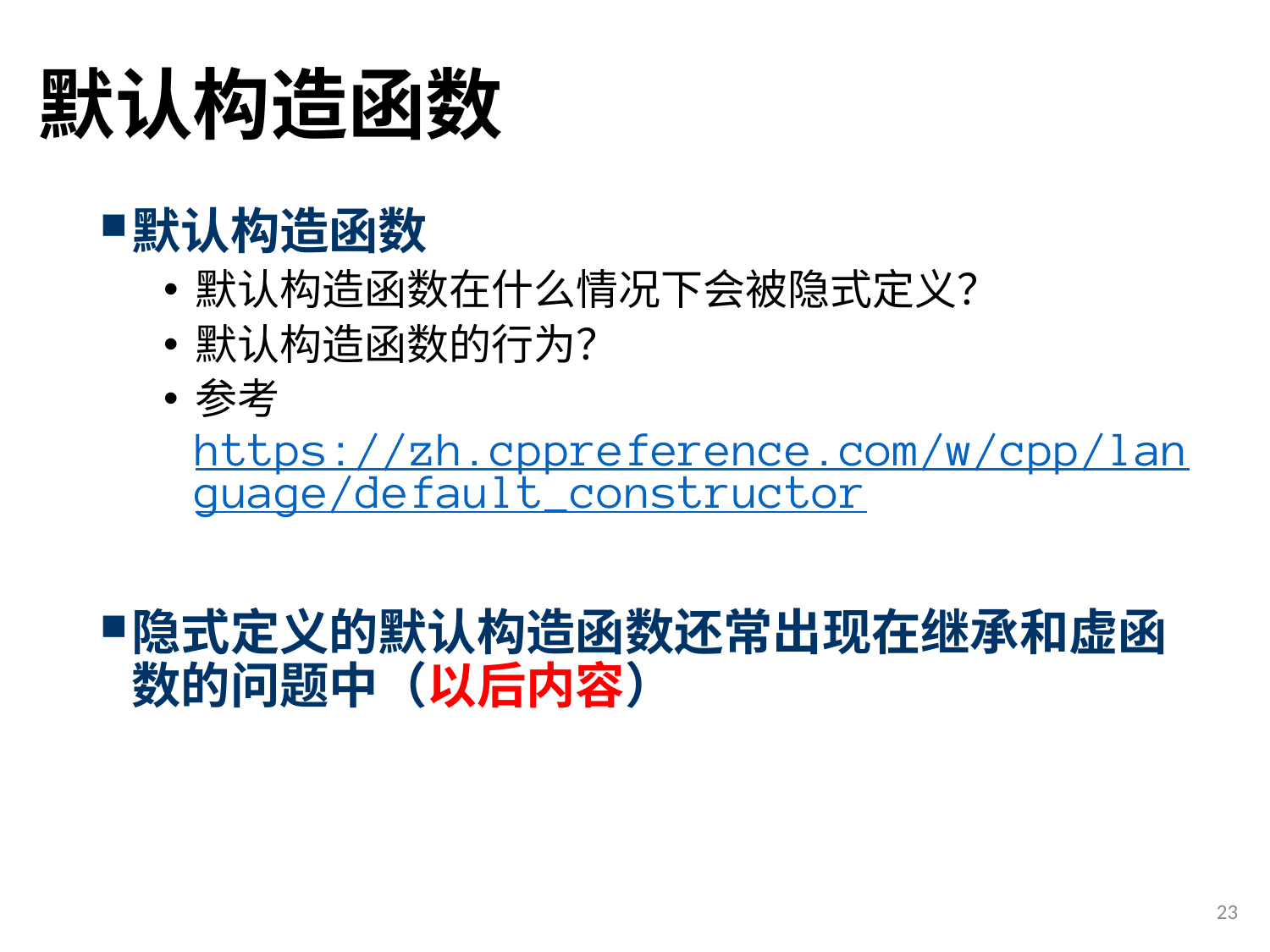

# 默认构造函数
默认构造函数
默认构造函数在什么情况下会被隐式定义？
默认构造函数的行为？
参考https://zh.cppreference.com/w/cpp/language/default_constructor

隐式定义的默认构造函数还常出现在继承和虚函数的问题中（以后内容）

23